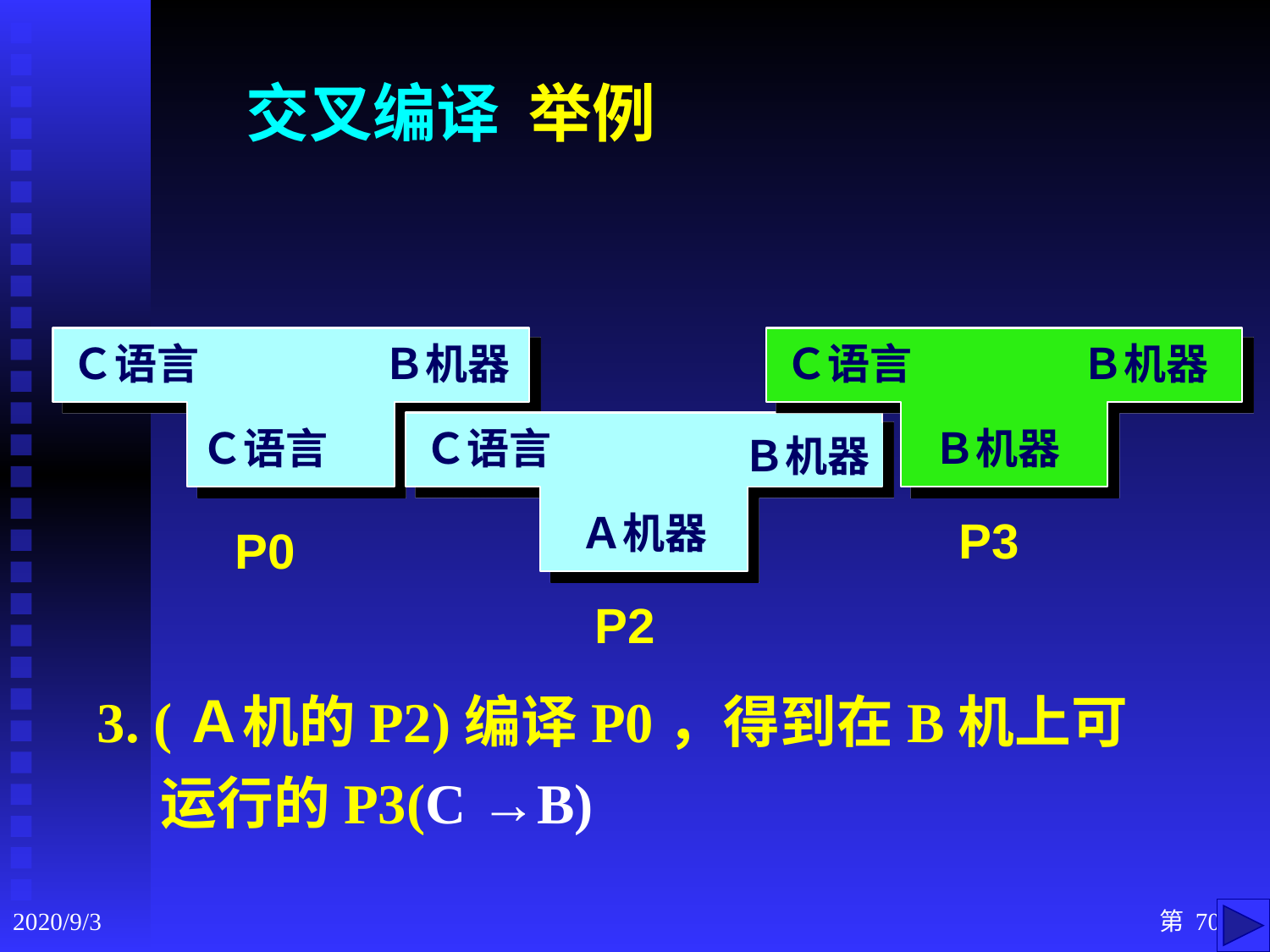

交叉编译  举例

Ｃ语言
Ｂ机器
Ｂ机器
P3
Ｃ语言
Ｂ机器

Ｃ语言
Ｃ语言
Ｂ机器
Ａ机器
P0
P2
3. (Ａ机的P2)编译P0，得到在B机上可运行的P3(C →B)
2020/9/3
第 70 页